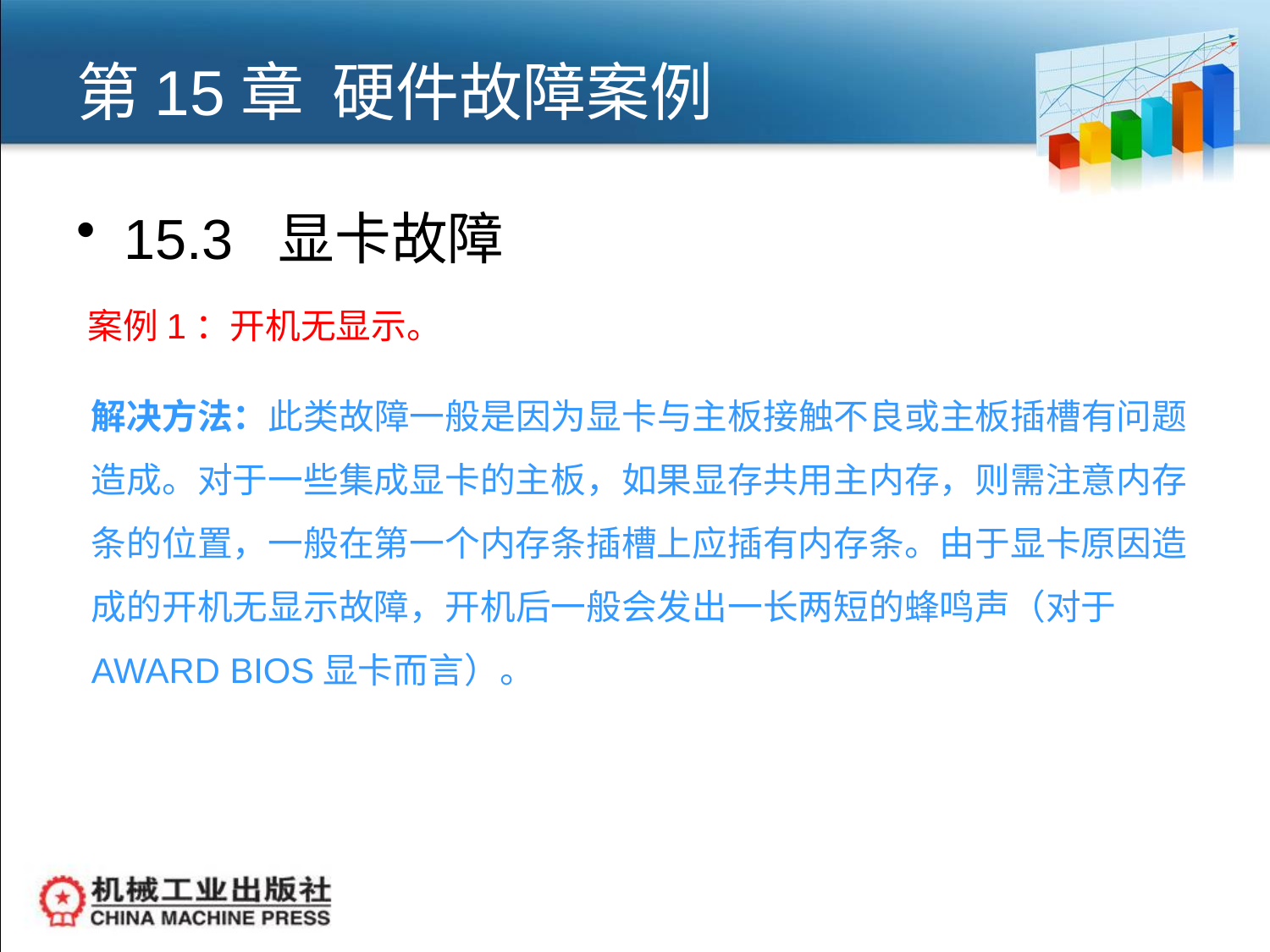

# 第15章  硬件故障案例
15.3  显卡故障
案例1：开机无显示。
解决方法：此类故障一般是因为显卡与主板接触不良或主板插槽有问题造成。对于一些集成显卡的主板，如果显存共用主内存，则需注意内存条的位置，一般在第一个内存条插槽上应插有内存条。由于显卡原因造成的开机无显示故障，开机后一般会发出一长两短的蜂鸣声（对于AWARD BIOS显卡而言）。